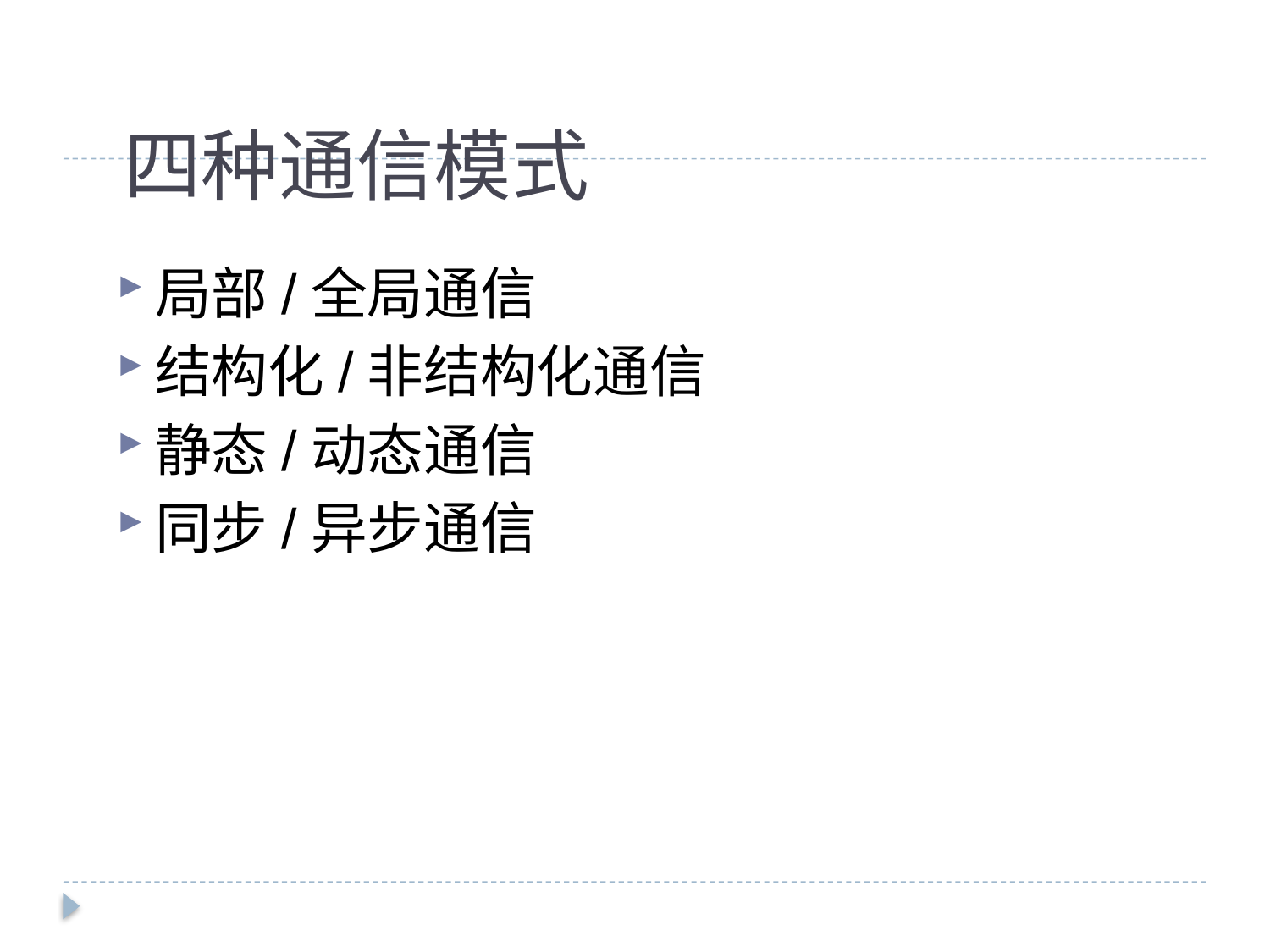

# 四种通信模式
局部/全局通信
结构化/非结构化通信
静态/动态通信
同步/异步通信